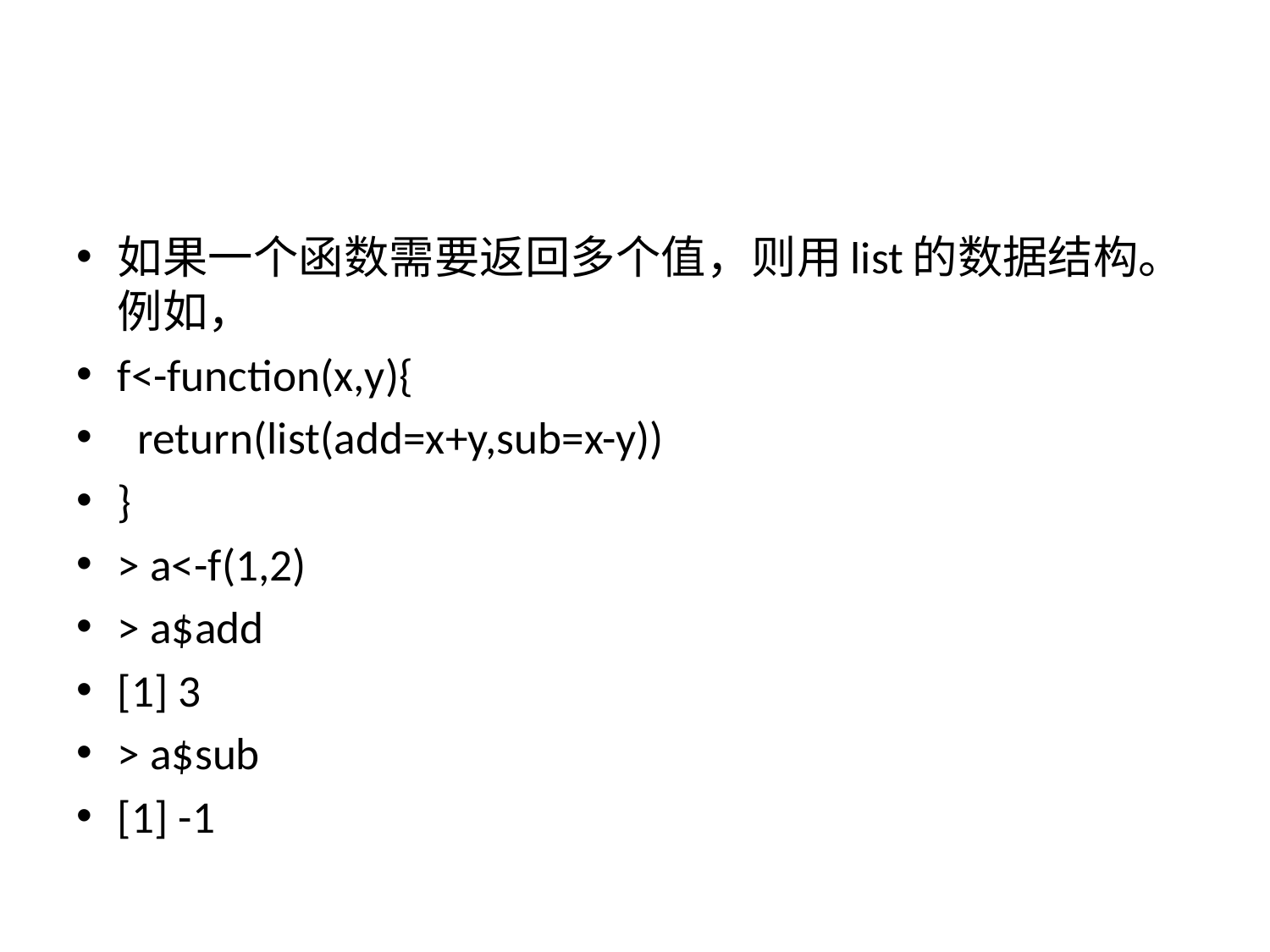

#
如果一个函数需要返回多个值，则用list的数据结构。例如，
f<-function(x,y){
  return(list(add=x+y,sub=x-y))
}
> a<-f(1,2)
> a$add
[1] 3
> a$sub
[1] -1